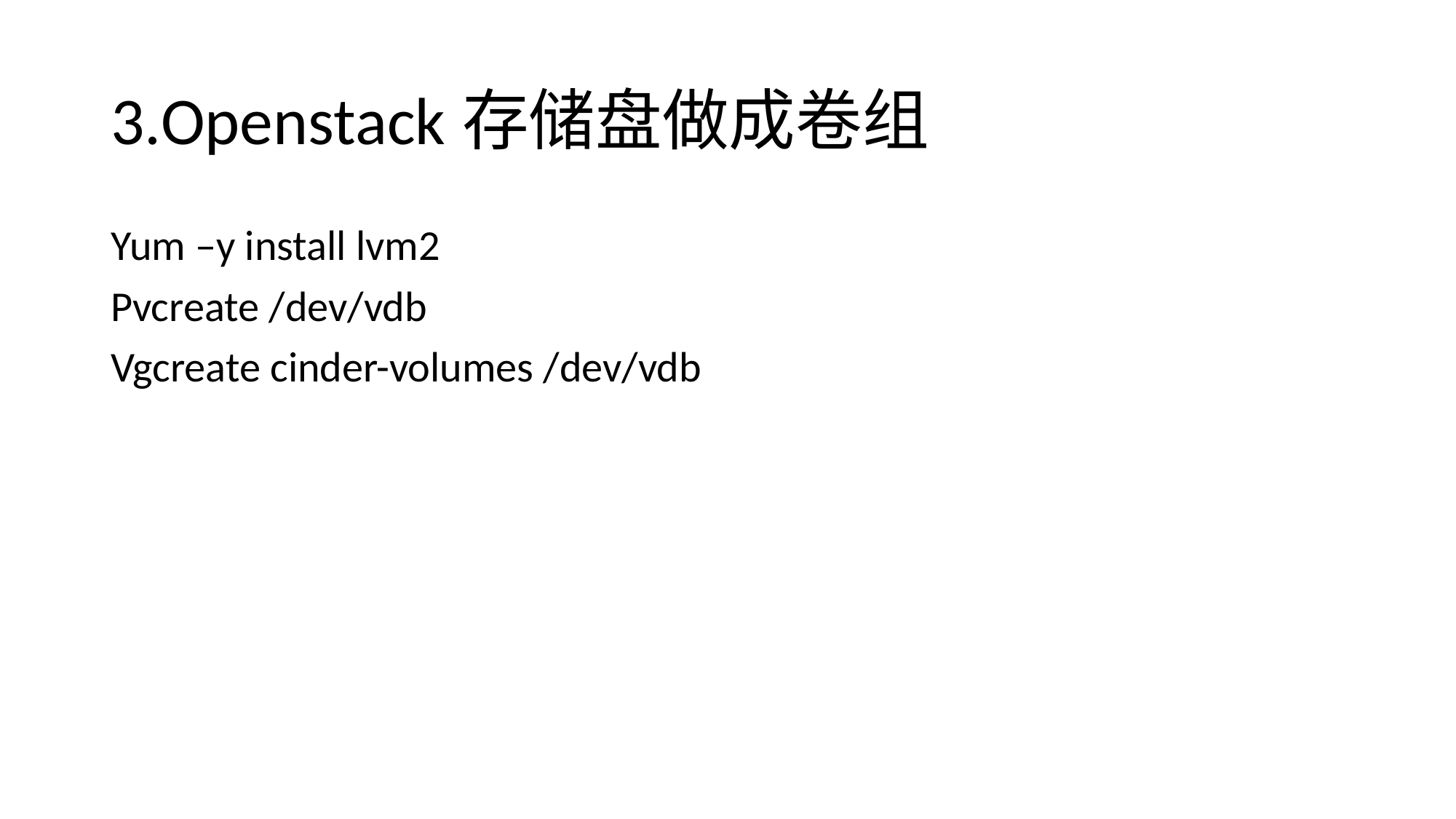

# 3.Openstack存储盘做成卷组
Yum –y install lvm2
Pvcreate /dev/vdb
Vgcreate cinder-volumes /dev/vdb